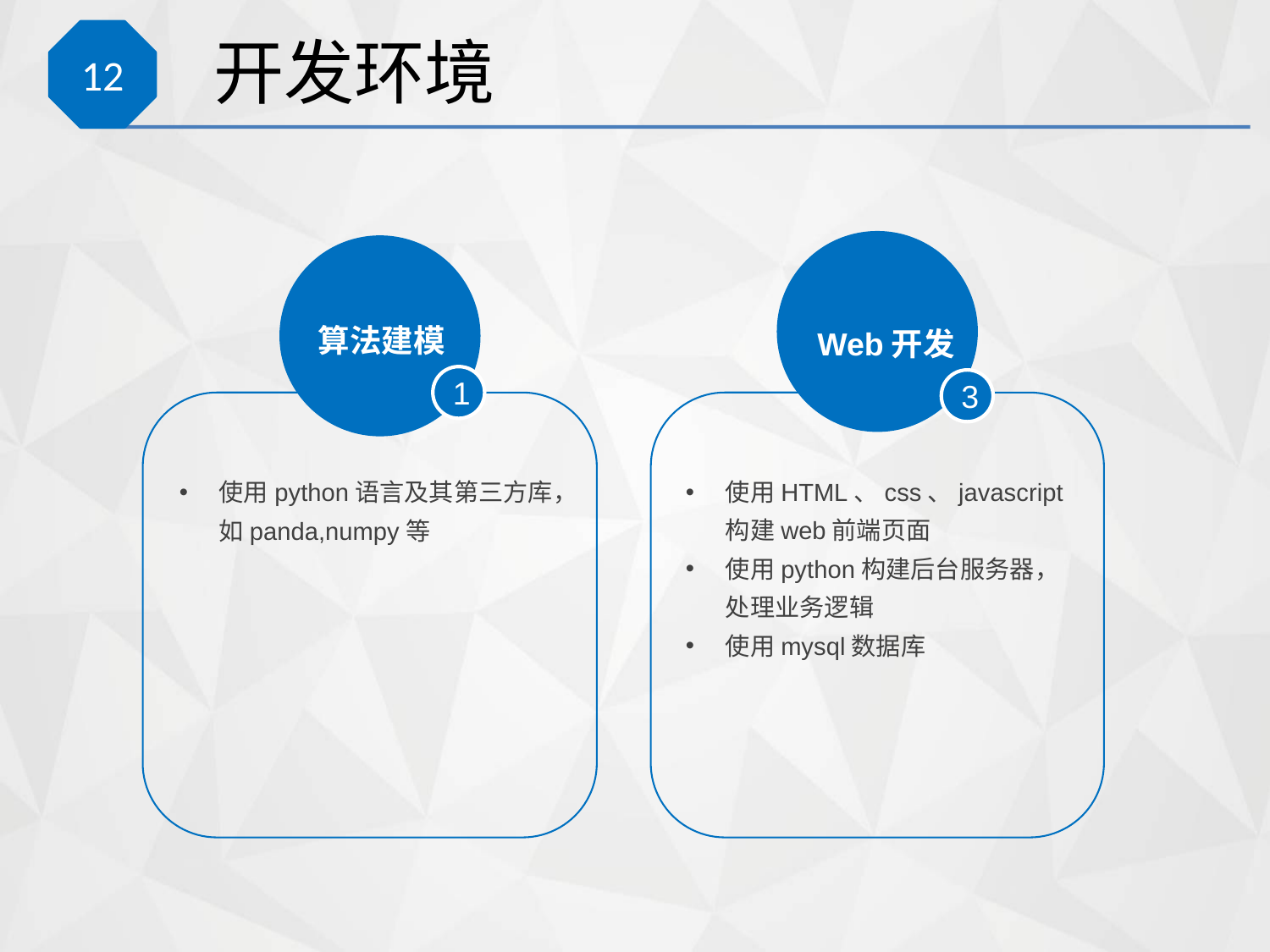

# 开发环境
12

算法建模
Web开发
1
3

使用HTML、css、javascript构建web前端页面
使用python构建后台服务器，处理业务逻辑
使用mysql数据库
使用python语言及其第三方库，如panda,numpy等